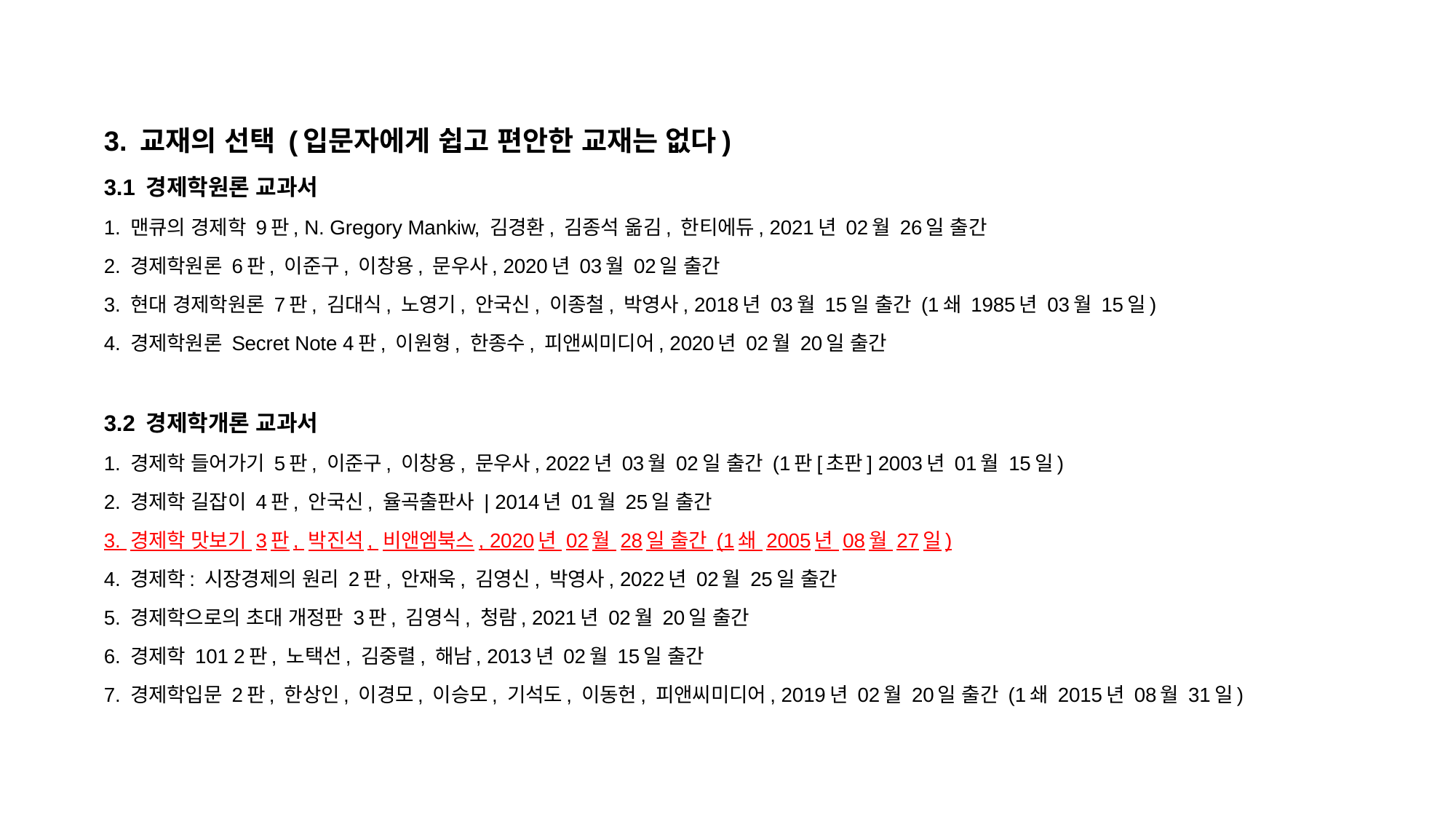

3. 교재의 선택 (입문자에게 쉽고 편안한 교재는 없다)
3.1 경제학원론 교과서
1. 맨큐의 경제학 9판, N. Gregory Mankiw, 김경환, 김종석 옮김, 한티에듀, 2021년 02월 26일 출간
2. 경제학원론 6판, 이준구, 이창용, 문우사, 2020년 03월 02일 출간
3. 현대 경제학원론 7판, 김대식, 노영기, 안국신, 이종철, 박영사, 2018년 03월 15일 출간 (1쇄 1985년 03월 15일)
4. 경제학원론 Secret Note 4판, 이원형, 한종수, 피앤씨미디어, 2020년 02월 20일 출간

3.2 경제학개론 교과서
1. 경제학 들어가기 5판, 이준구, 이창용, 문우사, 2022년 03월 02일 출간 (1판[초판] 2003년 01월 15일)
2. 경제학 길잡이 4판, 안국신, 율곡출판사 | 2014년 01월 25일 출간
3. 경제학 맛보기 3판, 박진석, 비앤엠북스, 2020년 02월 28일 출간 (1쇄 2005년 08월 27일)
4. 경제학: 시장경제의 원리 2판, 안재욱, 김영신, 박영사, 2022년 02월 25일 출간
5. 경제학으로의 초대 개정판 3판, 김영식, 청람, 2021년 02월 20일 출간
6. 경제학 101 2판, 노택선, 김중렬, 해남, 2013년 02월 15일 출간
7. 경제학입문 2판, 한상인, 이경모, 이승모, 기석도, 이동헌, 피앤씨미디어, 2019년 02월 20일 출간 (1쇄 2015년 08월 31일)